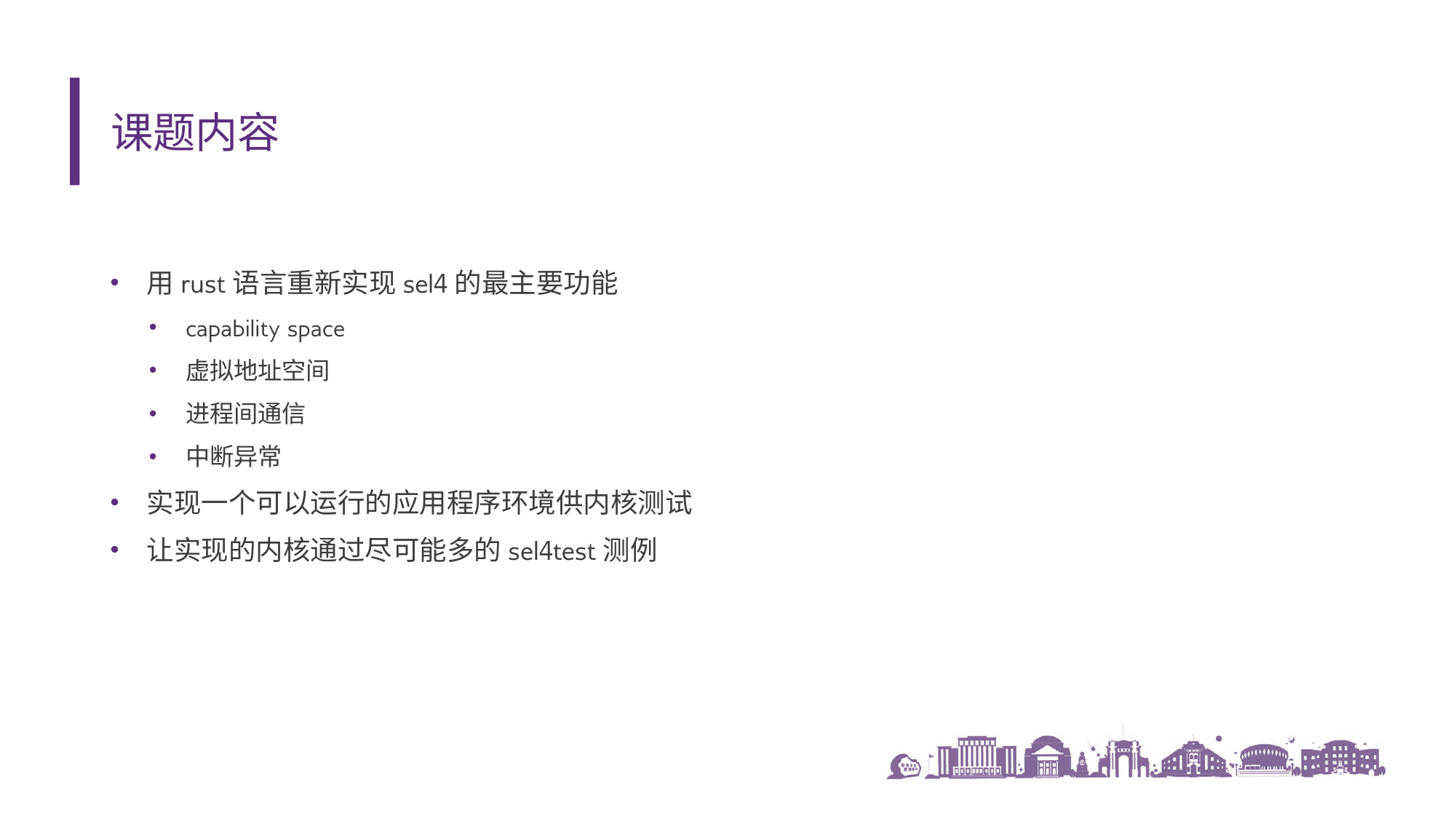

# 课题内容
用rust语言重新实现sel4的最主要功能
capability space
虚拟地址空间
进程间通信
中断异常
实现一个可以运行的应用程序环境供内核测试
让实现的内核通过尽可能多的sel4test测例